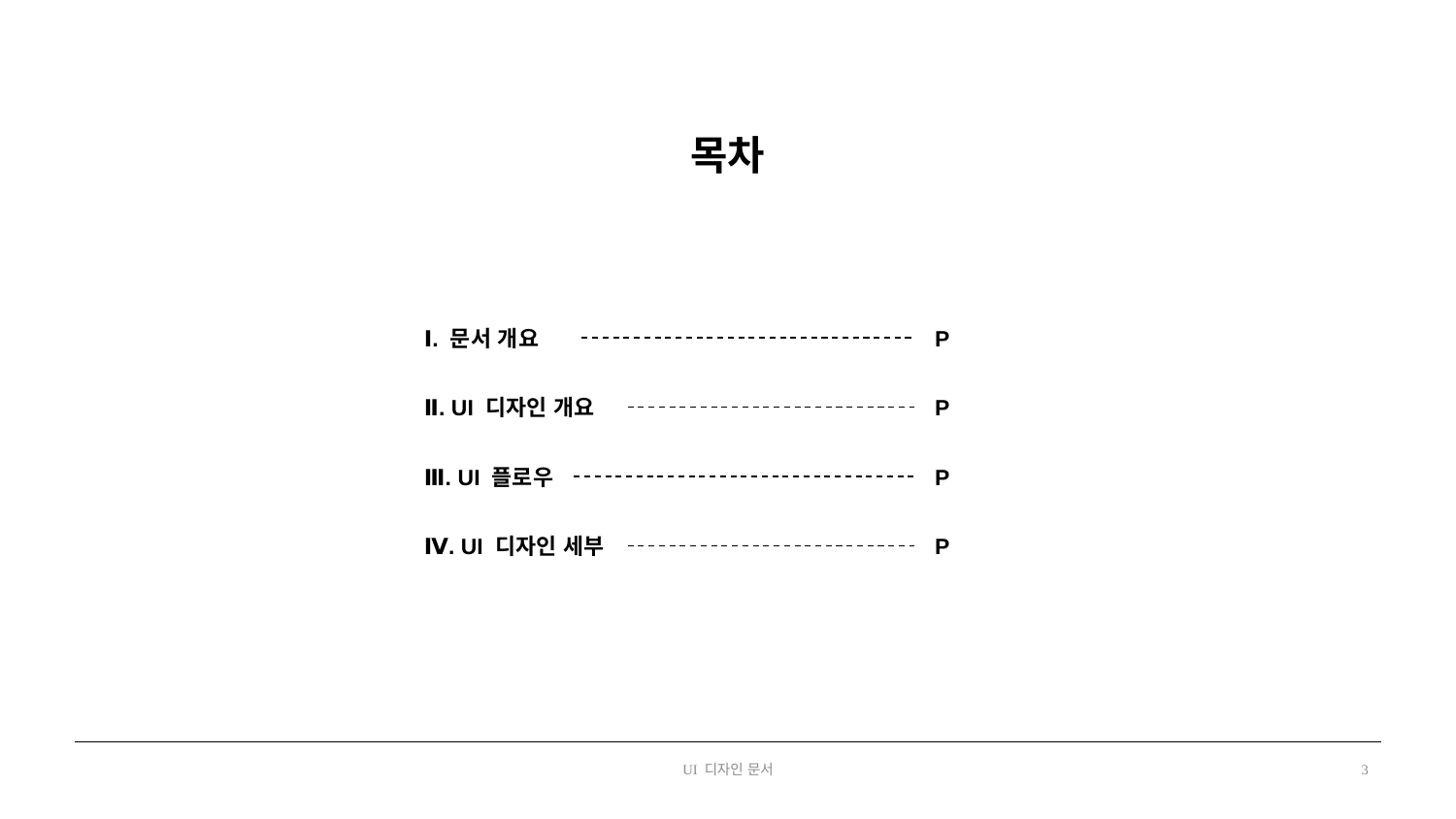

목차
 P
Ⅰ. 문서 개요
Ⅱ. UI 디자인 개요
 P
 P
Ⅲ. UI 플로우
Ⅳ. UI 디자인 세부
 P
UI 디자인 문서
3